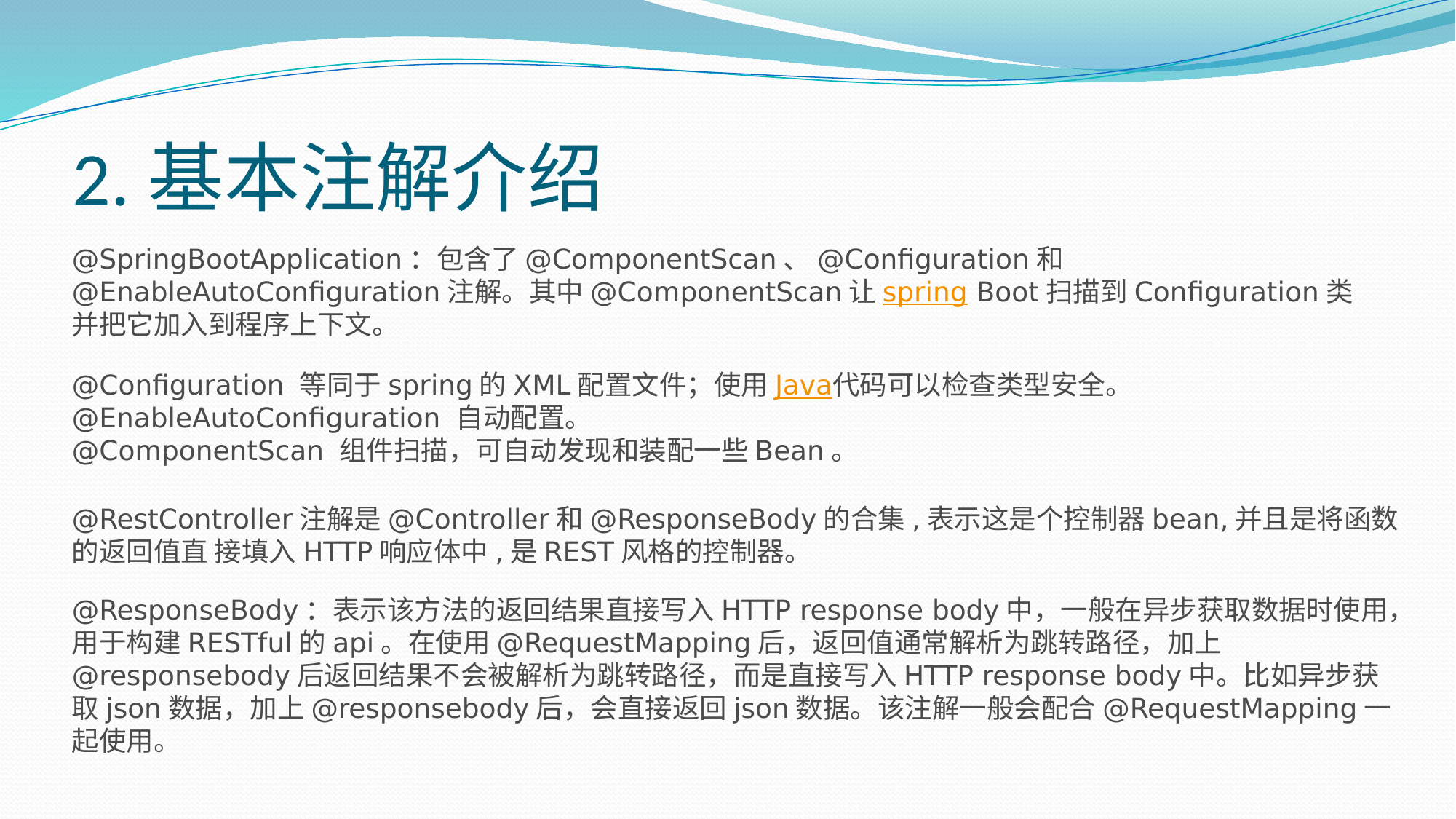

# 2.基本注解介绍
@SpringBootApplication：包含了@ComponentScan、@Configuration和@EnableAutoConfiguration注解。其中@ComponentScan让spring Boot扫描到Configuration类并把它加入到程序上下文。

@Configuration 等同于spring的XML配置文件；使用Java代码可以检查类型安全。
@EnableAutoConfiguration 自动配置。
@ComponentScan 组件扫描，可自动发现和装配一些Bean。
@RestController注解是@Controller和@ResponseBody的合集,表示这是个控制器bean,并且是将函数的返回值直 接填入HTTP响应体中,是REST风格的控制器。
@ResponseBody：表示该方法的返回结果直接写入HTTP response body中，一般在异步获取数据时使用，用于构建RESTful的api。在使用@RequestMapping后，返回值通常解析为跳转路径，加上@responsebody后返回结果不会被解析为跳转路径，而是直接写入HTTP response body中。比如异步获取json数据，加上@responsebody后，会直接返回json数据。该注解一般会配合@RequestMapping一起使用。